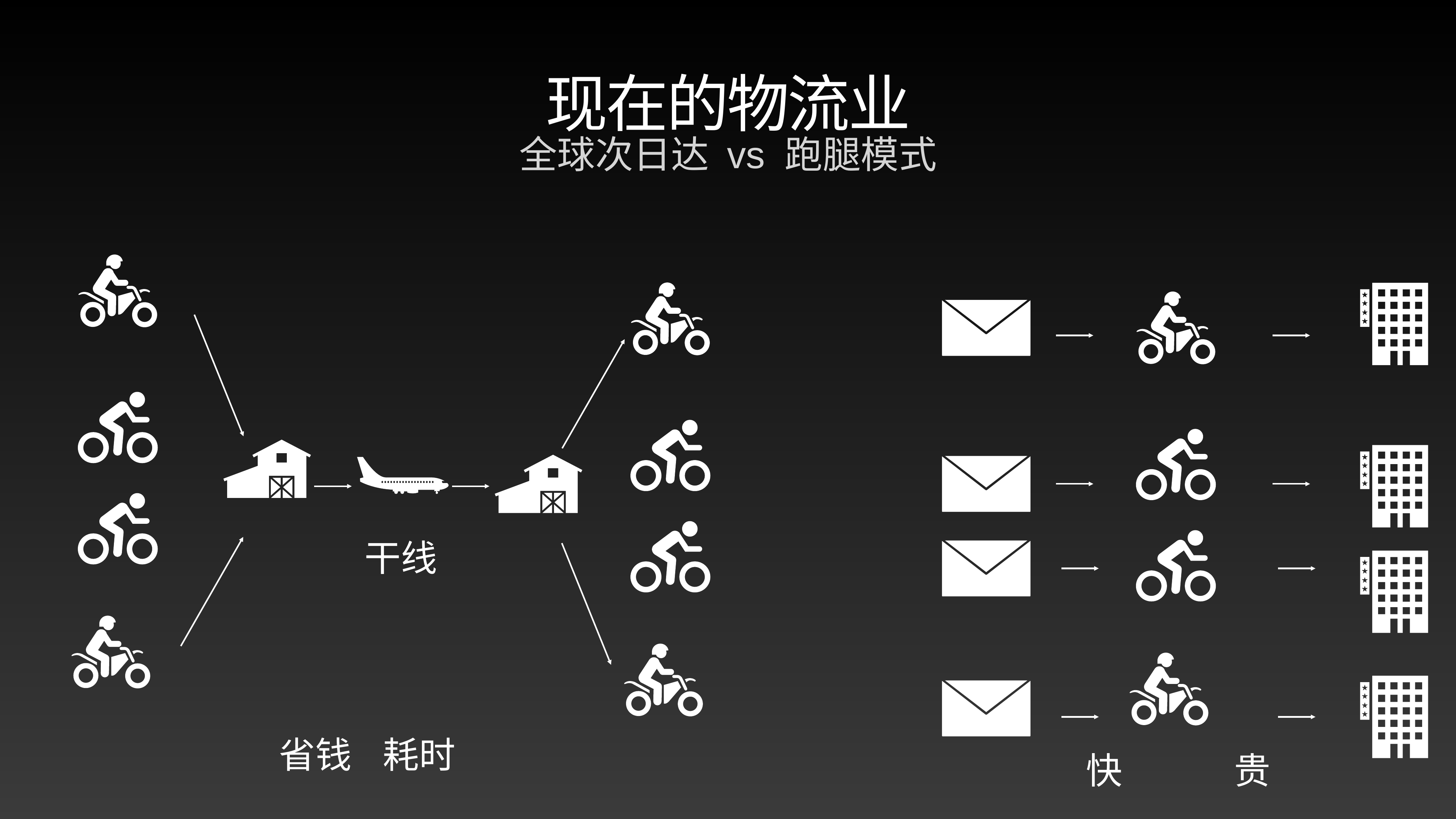

# 现在的物流业
全球次日达 vs 跑腿模式

干线

省钱
耗时
快
贵